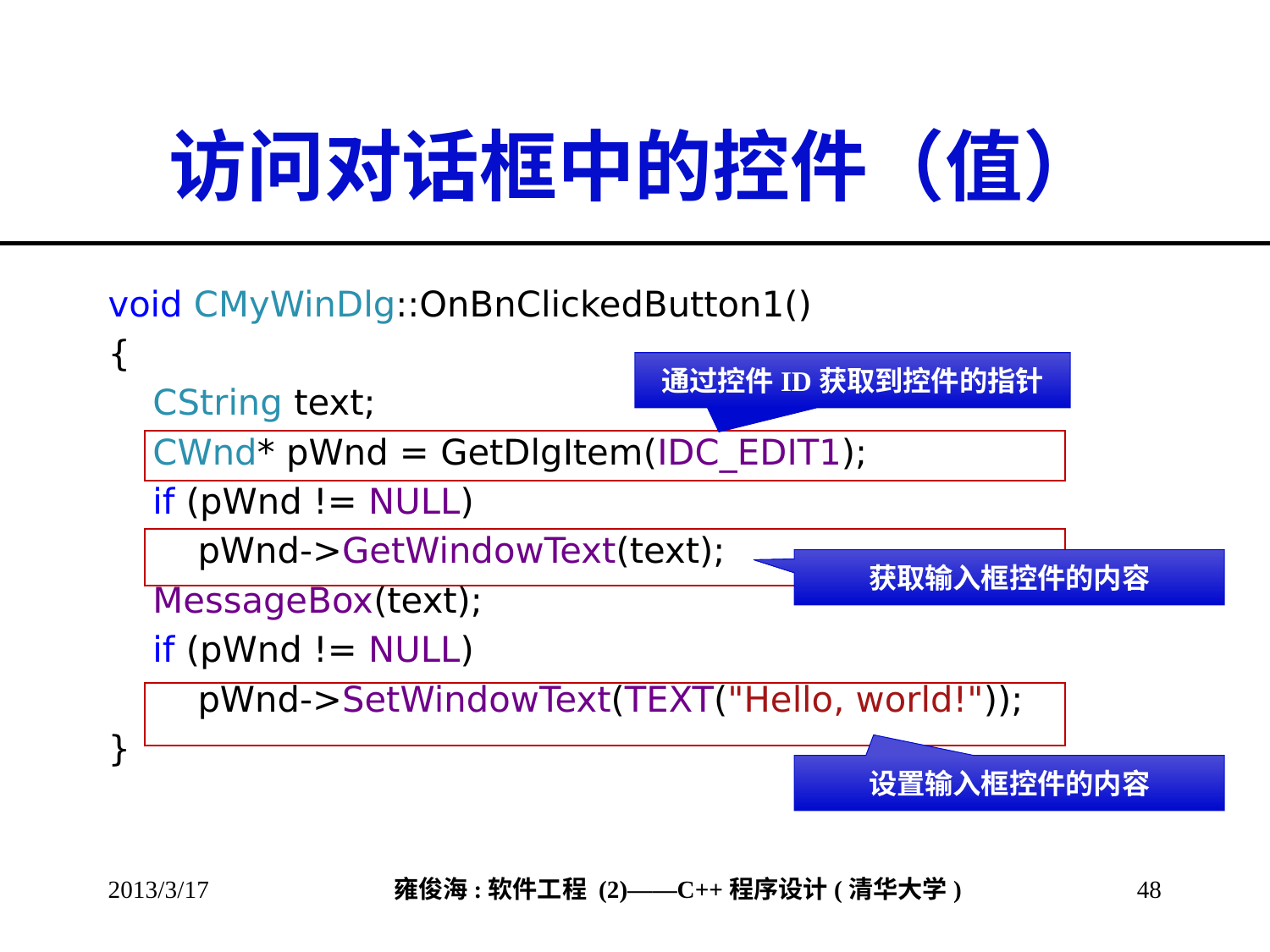

# 访问对话框中的控件（值）
void CMyWinDlg::OnBnClickedButton1()
{
    CString text;
    CWnd* pWnd = GetDlgItem(IDC_EDIT1);
    if (pWnd != NULL)
        pWnd->GetWindowText(text);
    MessageBox(text);
    if (pWnd != NULL)
        pWnd->SetWindowText(TEXT("Hello, world!"));
}
通过控件ID获取到控件的指针

获取输入框控件的内容

设置输入框控件的内容
2013/3/17
48